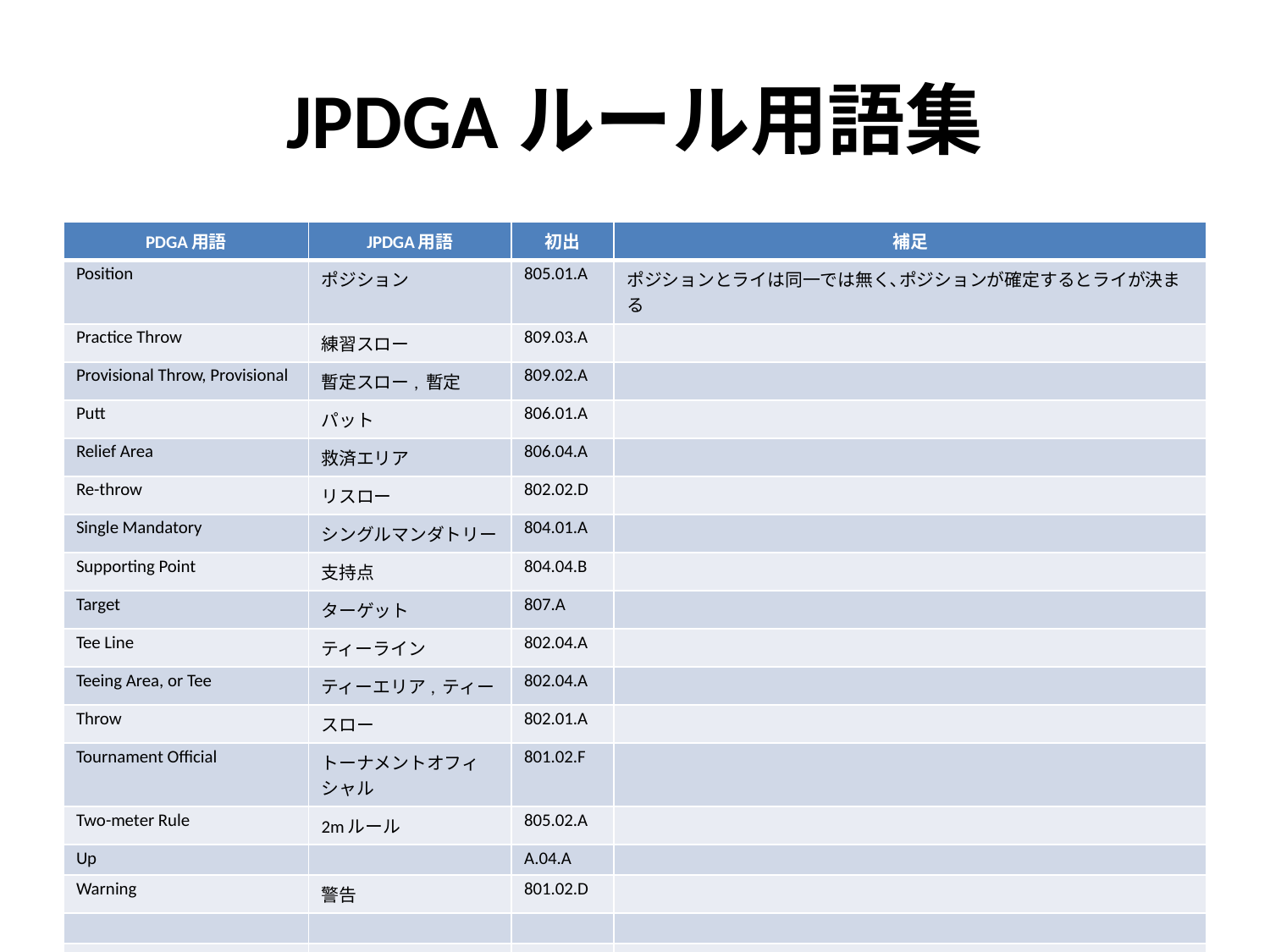

# JPDGAルール用語集
| PDGA用語 | JPDGA用語 | 初出 | 補足 |
| --- | --- | --- | --- |
| Position | ポジション | 805.01.A | ポジションとライは同一では無く､ポジションが確定するとライが決まる |
| Practice Throw | 練習スロー | 809.03.A |  |
| Provisional Throw, Provisional | 暫定スロー, 暫定 | 809.02.A |  |
| Putt | パット | 806.01.A |  |
| Relief Area | 救済エリア | 806.04.A |  |
| Re-throw | リスロー | 802.02.D |  |
| Single Mandatory | シングルマンダトリー | 804.01.A |  |
| Supporting Point | 支持点 | 804.04.B |  |
| Target | ターゲット | 807.A |  |
| Tee Line | ティーライン | 802.04.A |  |
| Teeing Area, or Tee | ティーエリア, ティー | 802.04.A |  |
| Throw | スロー | 802.01.A |  |
| Tournament Official | トーナメントオフィシャル | 801.02.F |  |
| Two-meter Rule | 2mルール | 805.02.A |  |
| Up |  | A.04.A |  |
| Warning | 警告 | 801.02.D |  |
|  |  |  |  |
|  |  |  |  |